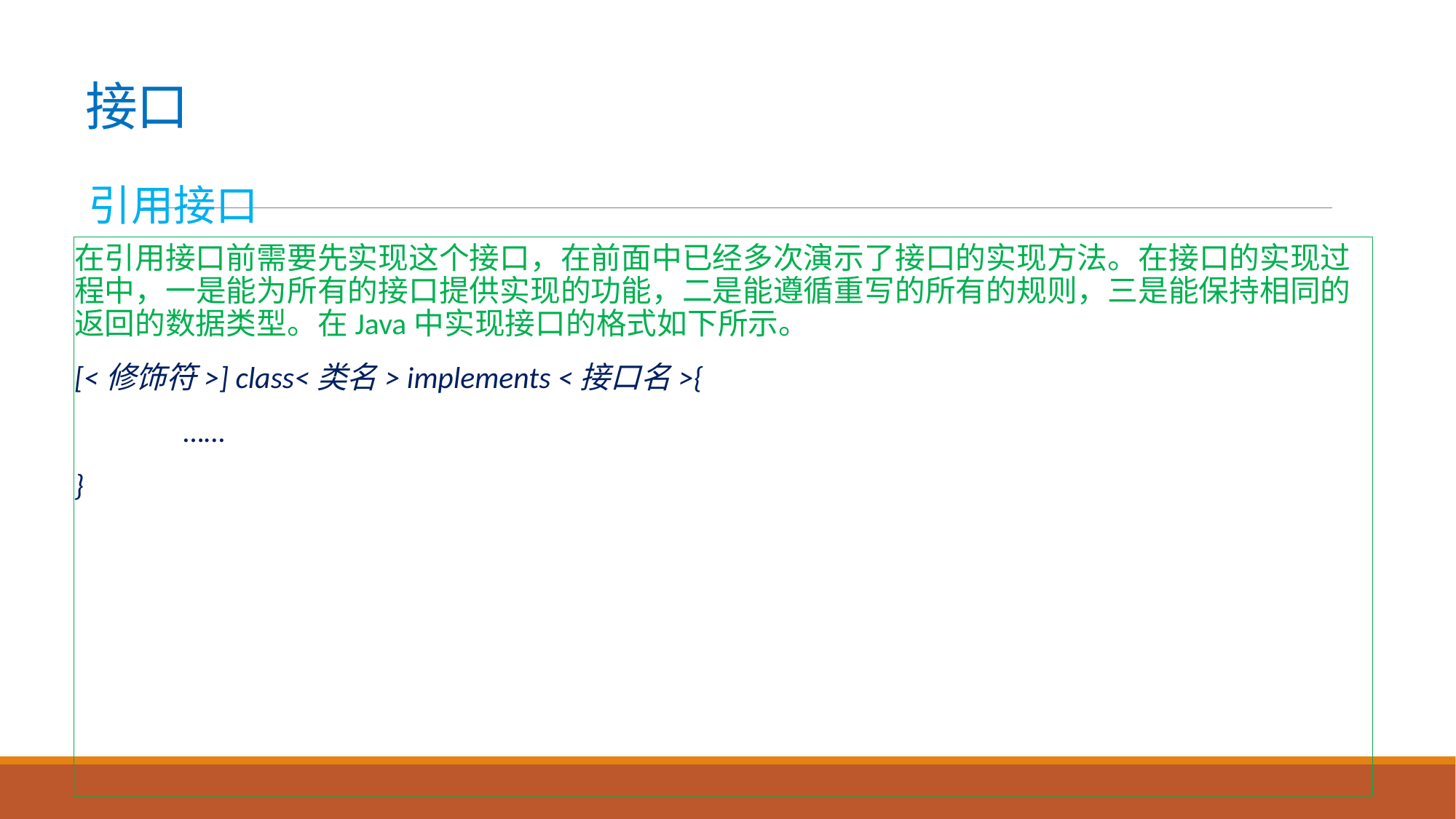

# 接口
引用接口
在引用接口前需要先实现这个接口，在前面中已经多次演示了接口的实现方法。在接口的实现过程中，一是能为所有的接口提供实现的功能，二是能遵循重写的所有的规则，三是能保持相同的返回的数据类型。在Java中实现接口的格式如下所示。
[<修饰符>] class<类名> implements <接口名>{
	……
}